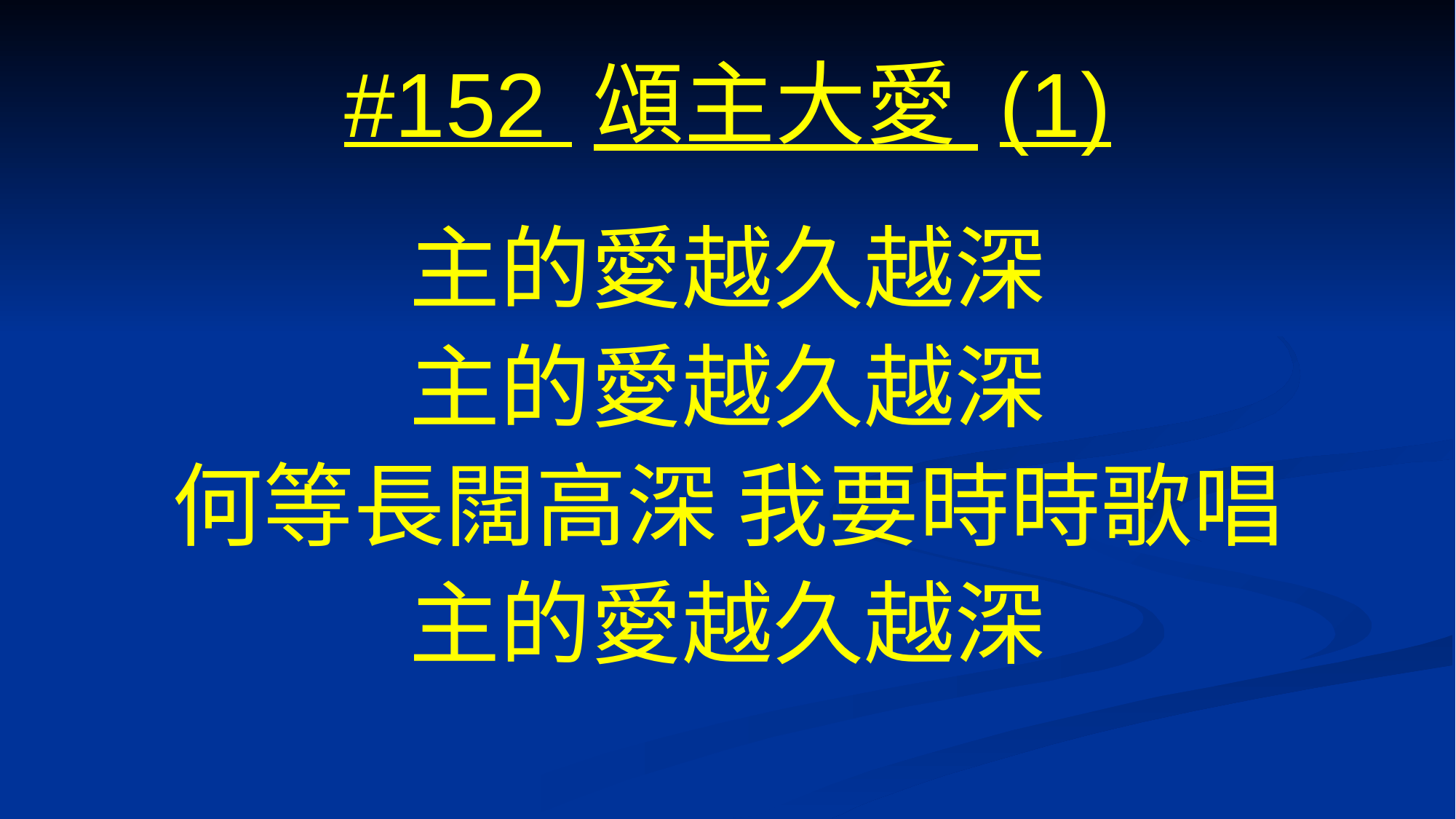

# #152 頌主大愛 (1)
主的愛越久越深
主的愛越久越深
何等長闊高深 我要時時歌唱
主的愛越久越深